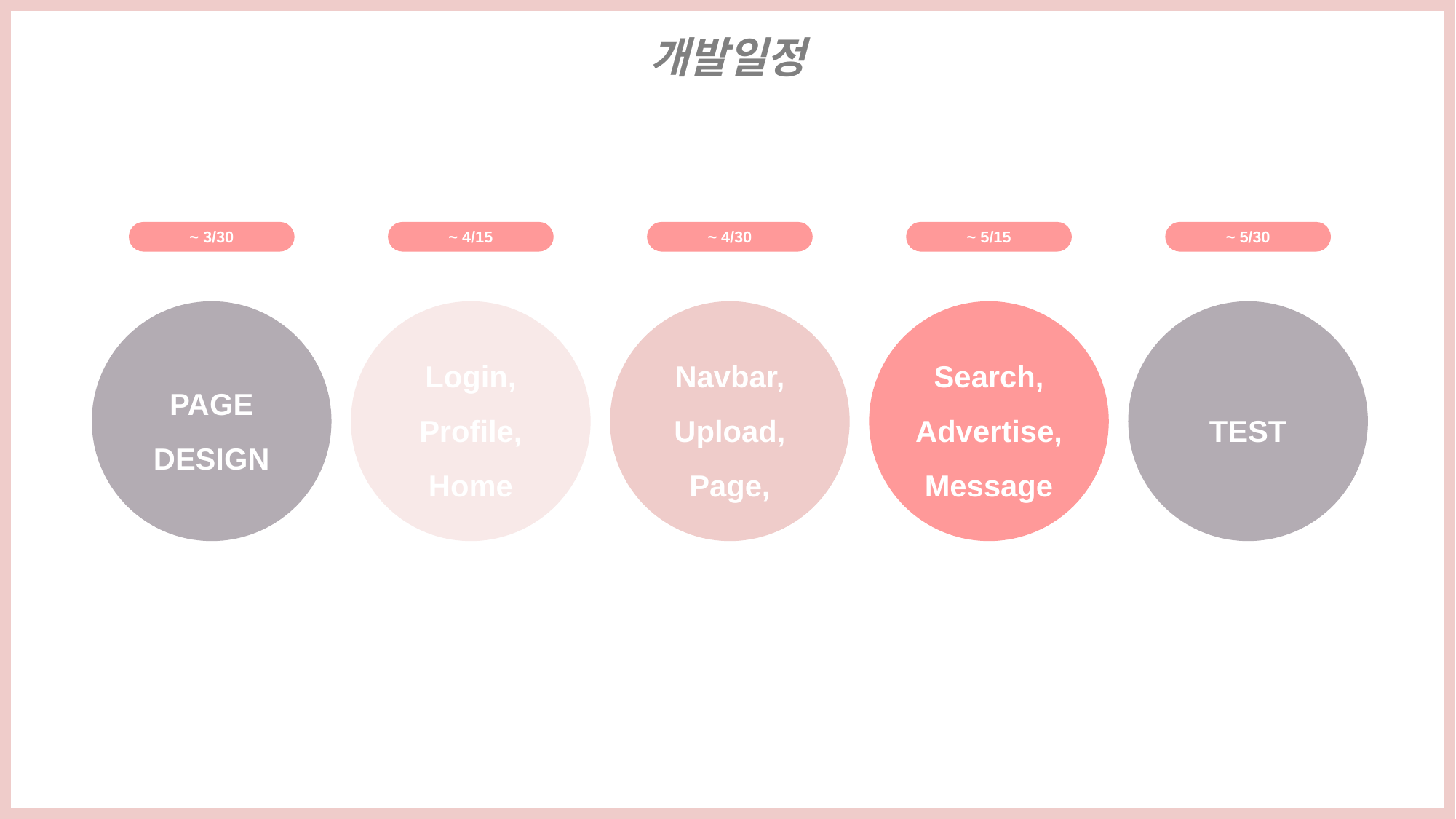

개발일정
~ 3/30
~ 4/15
~ 4/30
~ 5/15
~ 5/30
PAGE DESIGN
Login, Profile, Home
Search,
Advertise,
Message
TEST
Navbar,
Upload, Page,